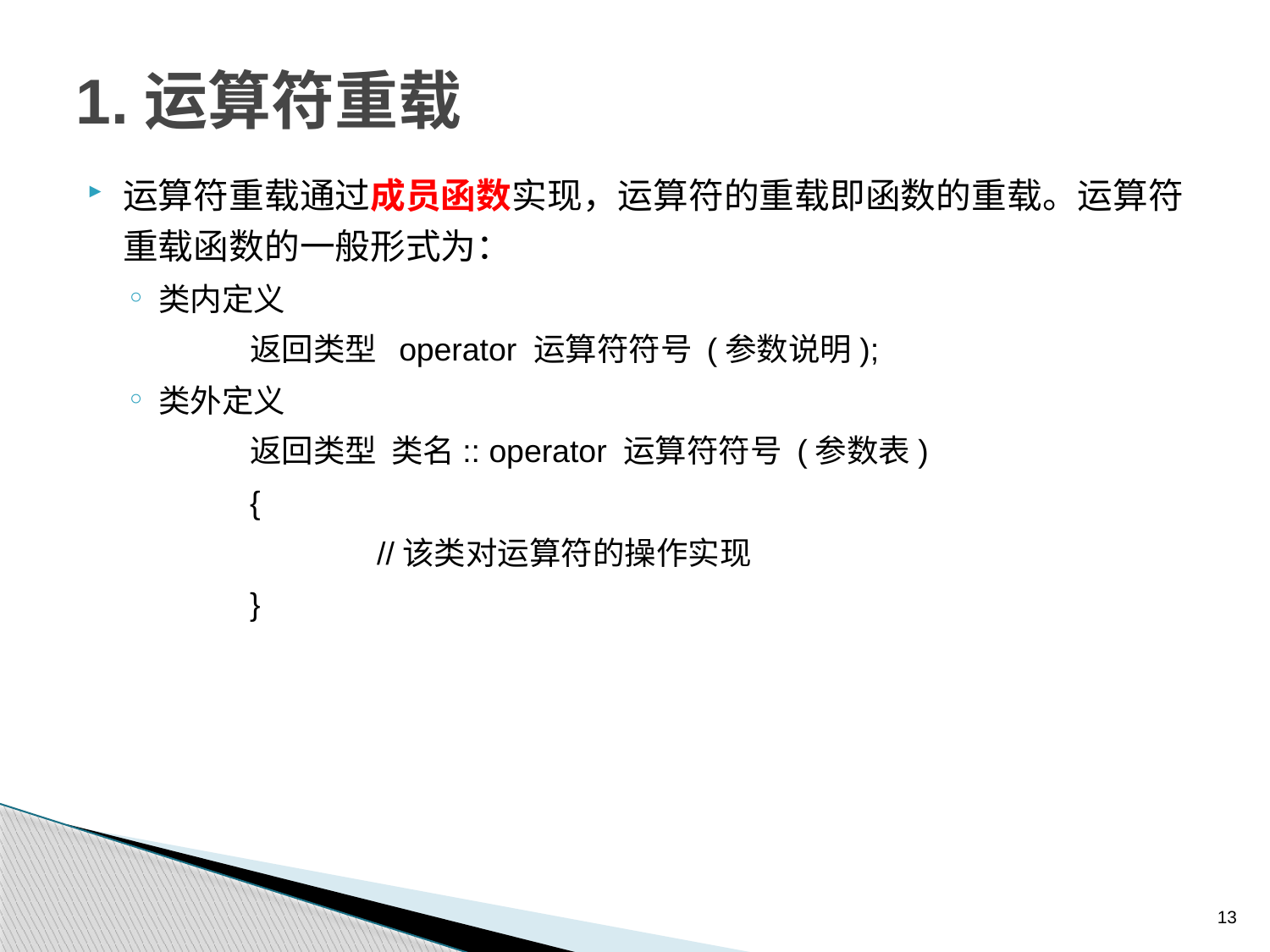

# 1.运算符重载
运算符重载通过成员函数实现，运算符的重载即函数的重载。运算符重载函数的一般形式为：
类内定义
		返回类型  operator 运算符符号 (参数说明);
类外定义
		返回类型  类名:: operator 运算符符号 (参数表)
		{
			//该类对运算符的操作实现
		}

13